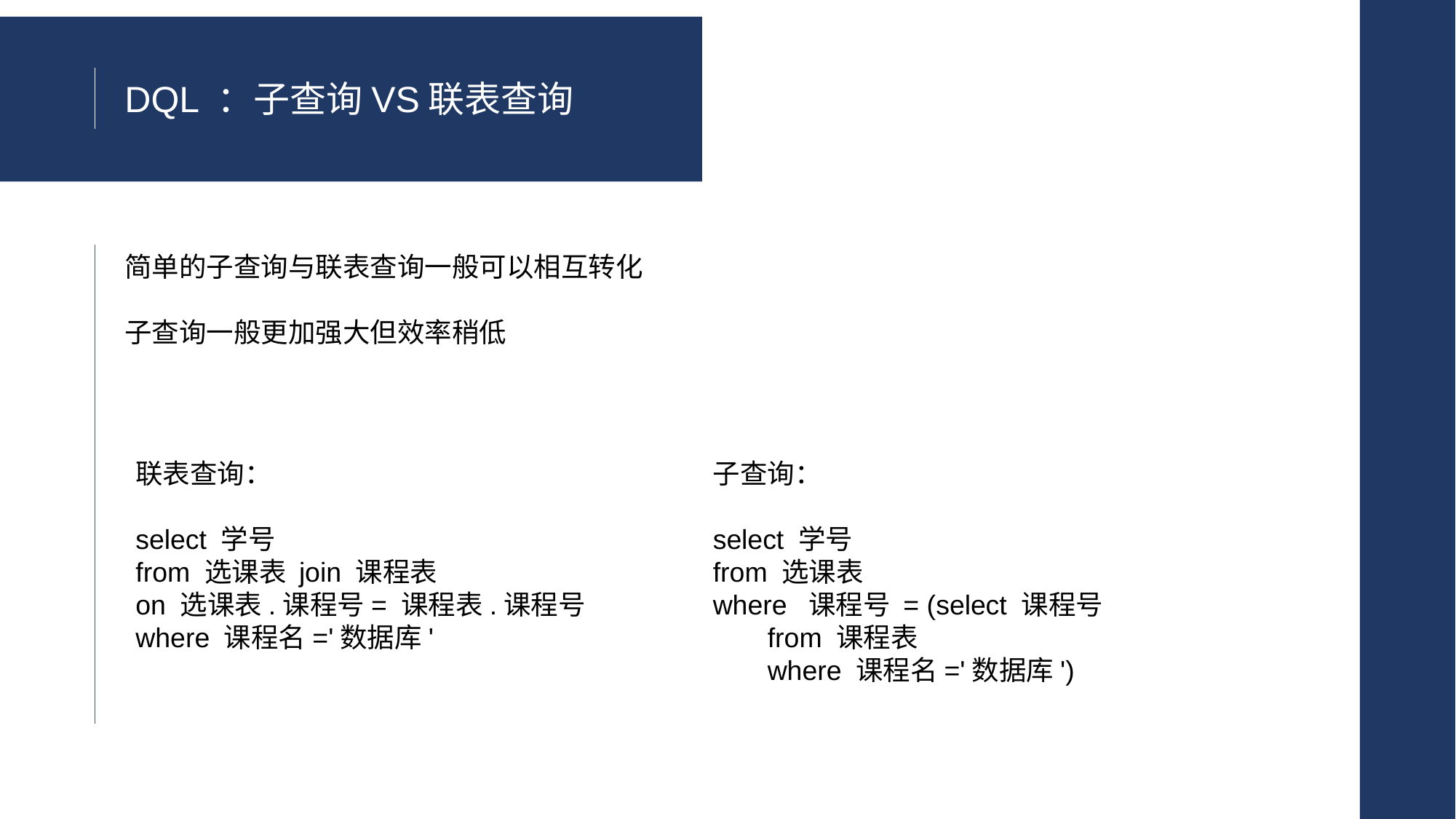

DQL ：子查询VS联表查询
简单的子查询与联表查询一般可以相互转化

子查询一般更加强大但效率稍低

子查询：

select 学号
from 选课表
where  课程号 = (select 课程号
from 课程表
where 课程名='数据库')
联表查询：

select 学号
from 选课表 join 课程表
on 选课表.课程号= 课程表.课程号
where 课程名='数据库'